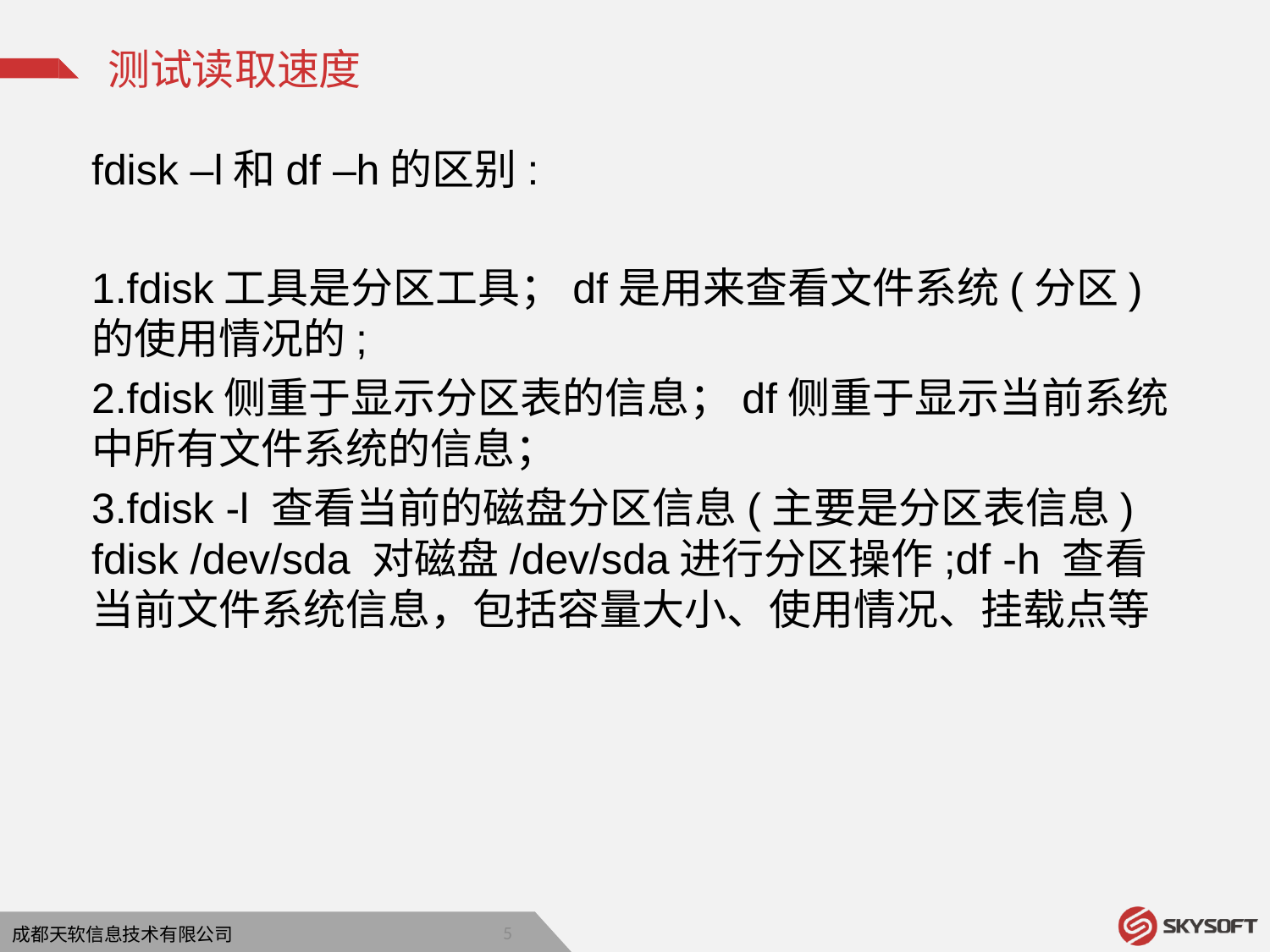

测试读取速度

fdisk –l和df –h的区别:

1.fdisk工具是分区工具；df是用来查看文件系统(分区)的使用情况的;
2.fdisk侧重于显示分区表的信息；df侧重于显示当前系统中所有文件系统的信息；
3.fdisk -l 查看当前的磁盘分区信息(主要是分区表信息)
fdisk /dev/sda 对磁盘/dev/sda进行分区操作;df -h 查看当前文件系统信息，包括容量大小、使用情况、挂载点等
5